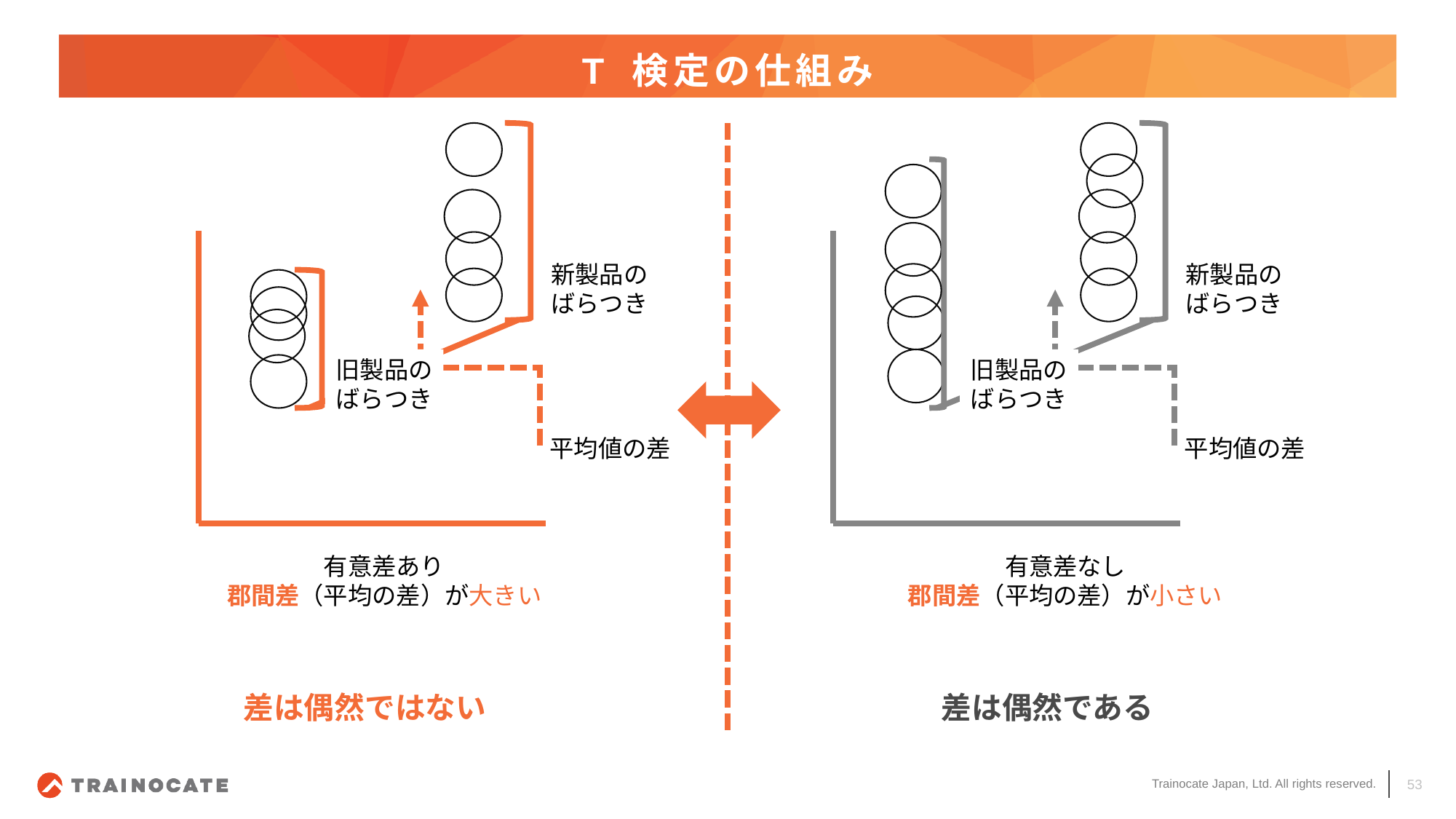

# T 検定の仕組み

新製品の
ばらつき
新製品の
ばらつき

旧製品の
ばらつき
旧製品の
ばらつき

平均値の差
平均値の差
有意差あり
郡間差（平均の差）が大きい
有意差なし
郡間差（平均の差）が小さい
差は偶然である
差は偶然ではない
53